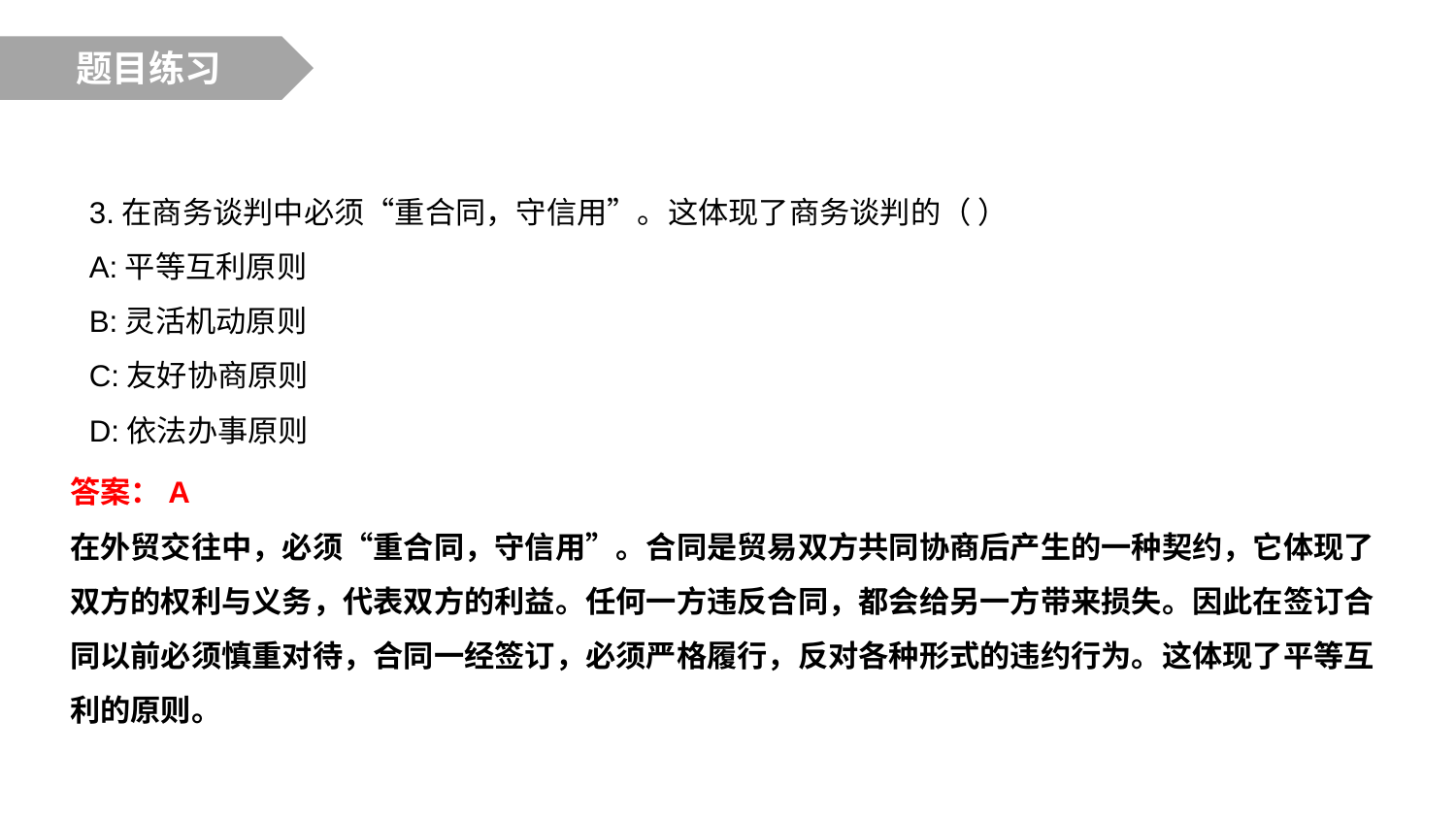

题目练习
3.在商务谈判中必须“重合同，守信用”。这体现了商务谈判的（ ）
A:平等互利原则
B:灵活机动原则
C:友好协商原则
D:依法办事原则
答案：A
在外贸交往中，必须“重合同，守信用”。合同是贸易双方共同协商后产生的一种契约，它体现了双方的权利与义务，代表双方的利益。任何一方违反合同，都会给另一方带来损失。因此在签订合同以前必须慎重对待，合同一经签订，必须严格履行，反对各种形式的违约行为。这体现了平等互利的原则。